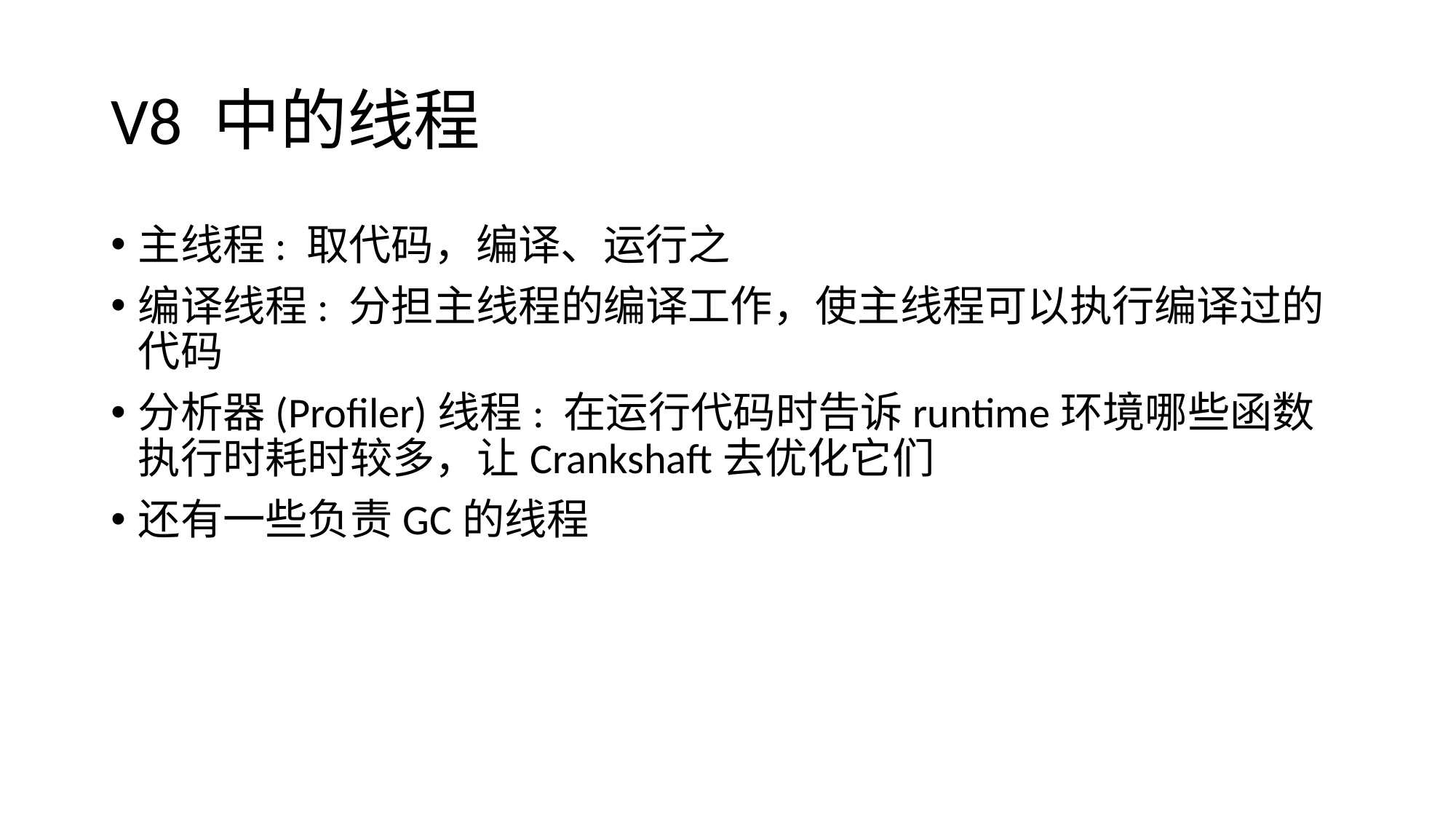

# V8 中的线程
主线程: 取代码，编译、运行之
编译线程: 分担主线程的编译工作，使主线程可以执行编译过的代码
分析器(Profiler)线程: 在运行代码时告诉runtime环境哪些函数执行时耗时较多，让Crankshaft去优化它们
还有一些负责GC的线程